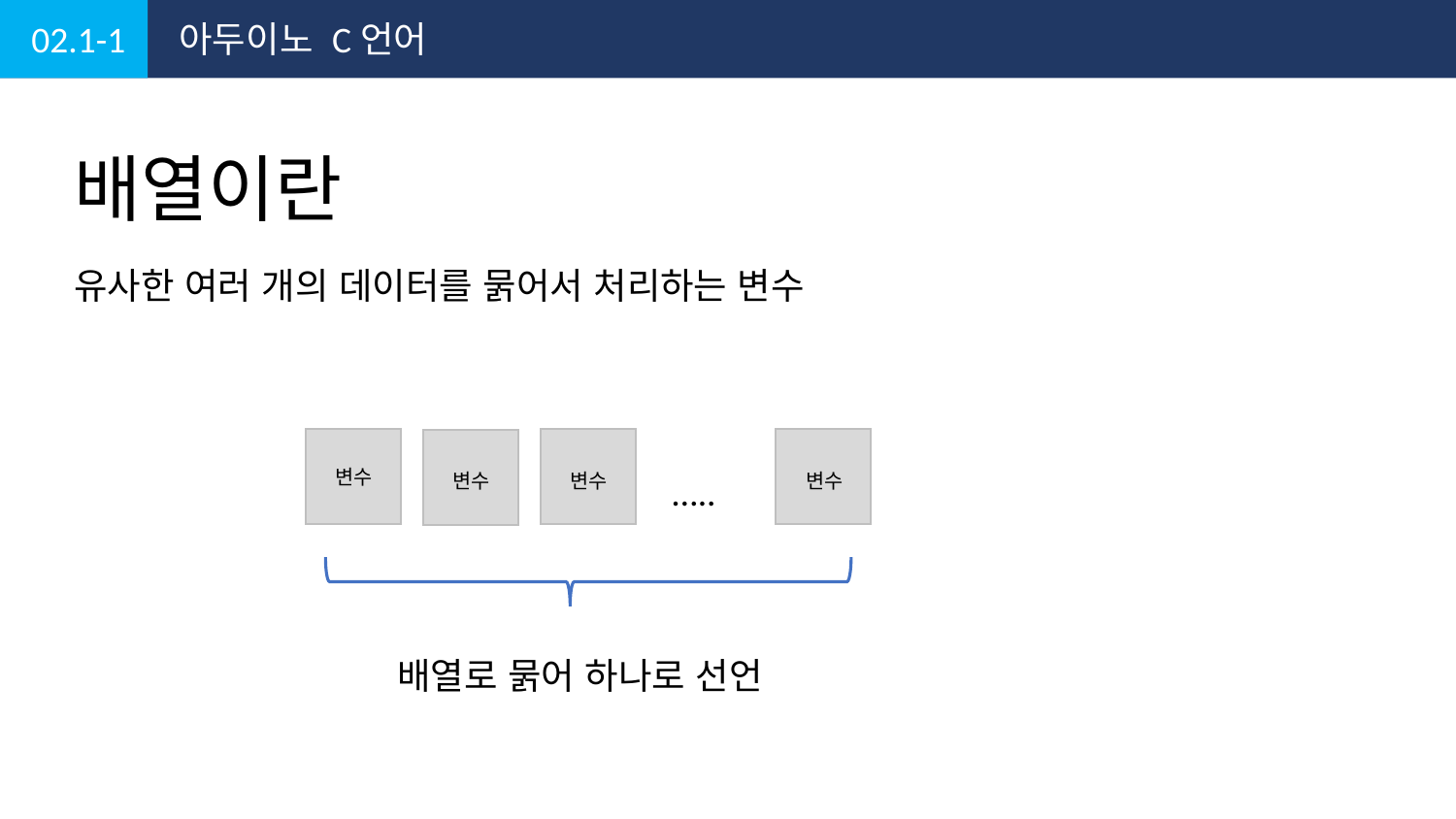

02.1-1
아두이노 C언어
배열이란
유사한 여러 개의 데이터를 묽어서 처리하는 변수

변수
변수
변수
변수
…..
배열로 묽어 하나로 선언